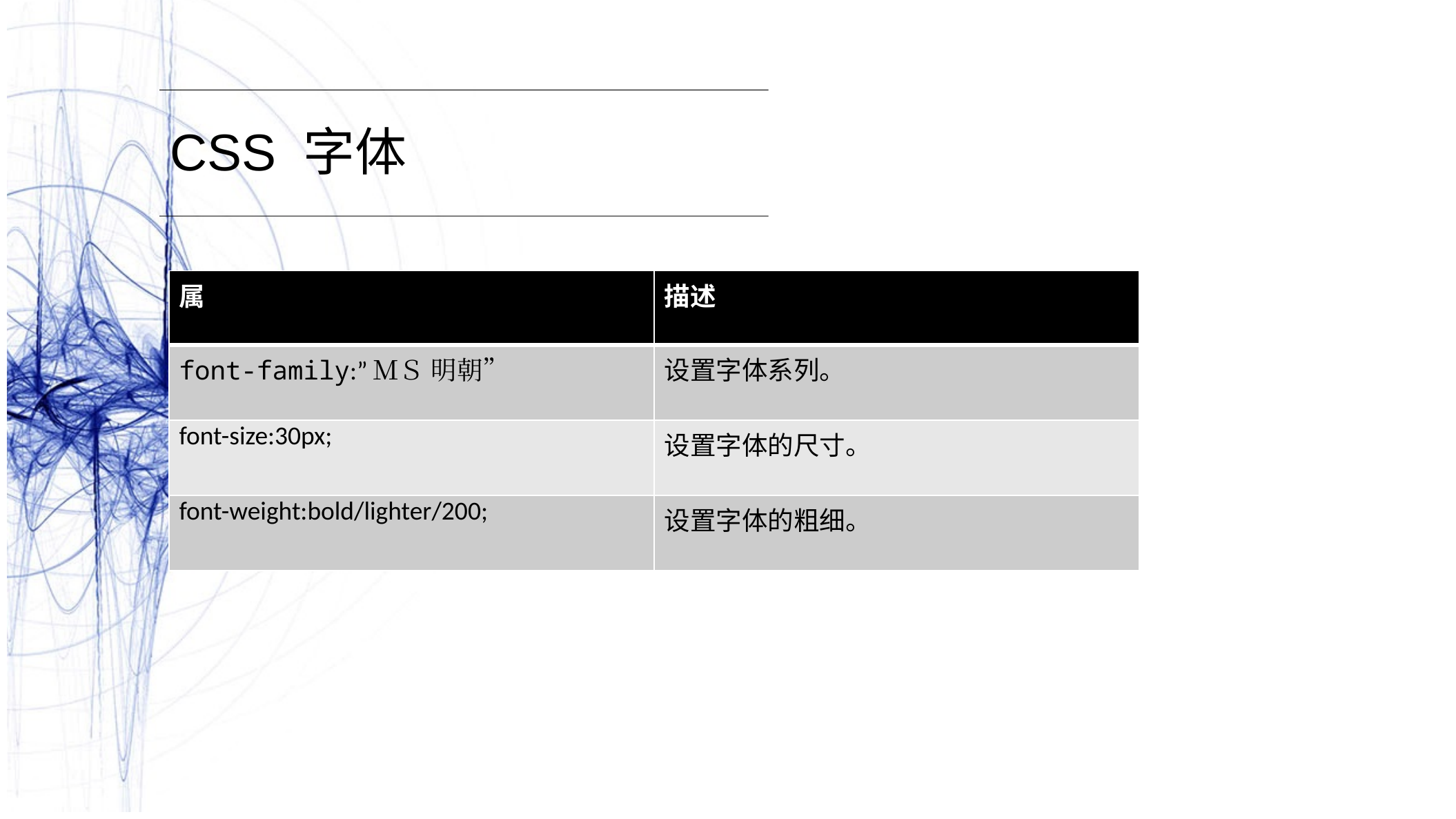

CSS 字体

| 属 | 描述 |
| --- | --- |
| font-family:”ＭＳ 明朝” | 设置字体系列。 |
| font-size:30px; | 设置字体的尺寸。 |
| font-weight:bold/lighter/200; | 设置字体的粗细。 |